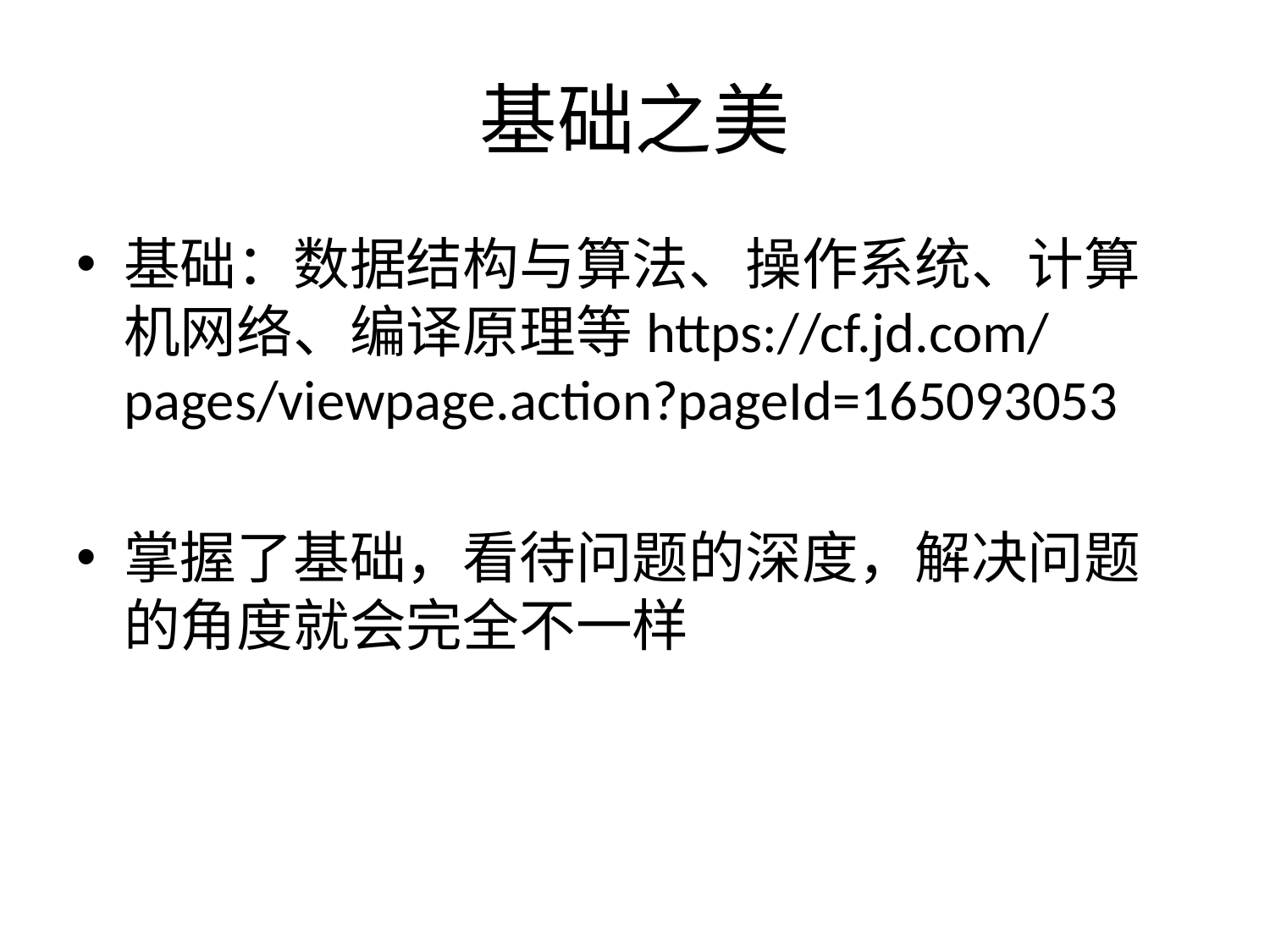

# 基础之美
基础：数据结构与算法、操作系统、计算机网络、编译原理等https://cf.jd.com/pages/viewpage.action?pageId=165093053

掌握了基础，看待问题的深度，解决问题的角度就会完全不一样